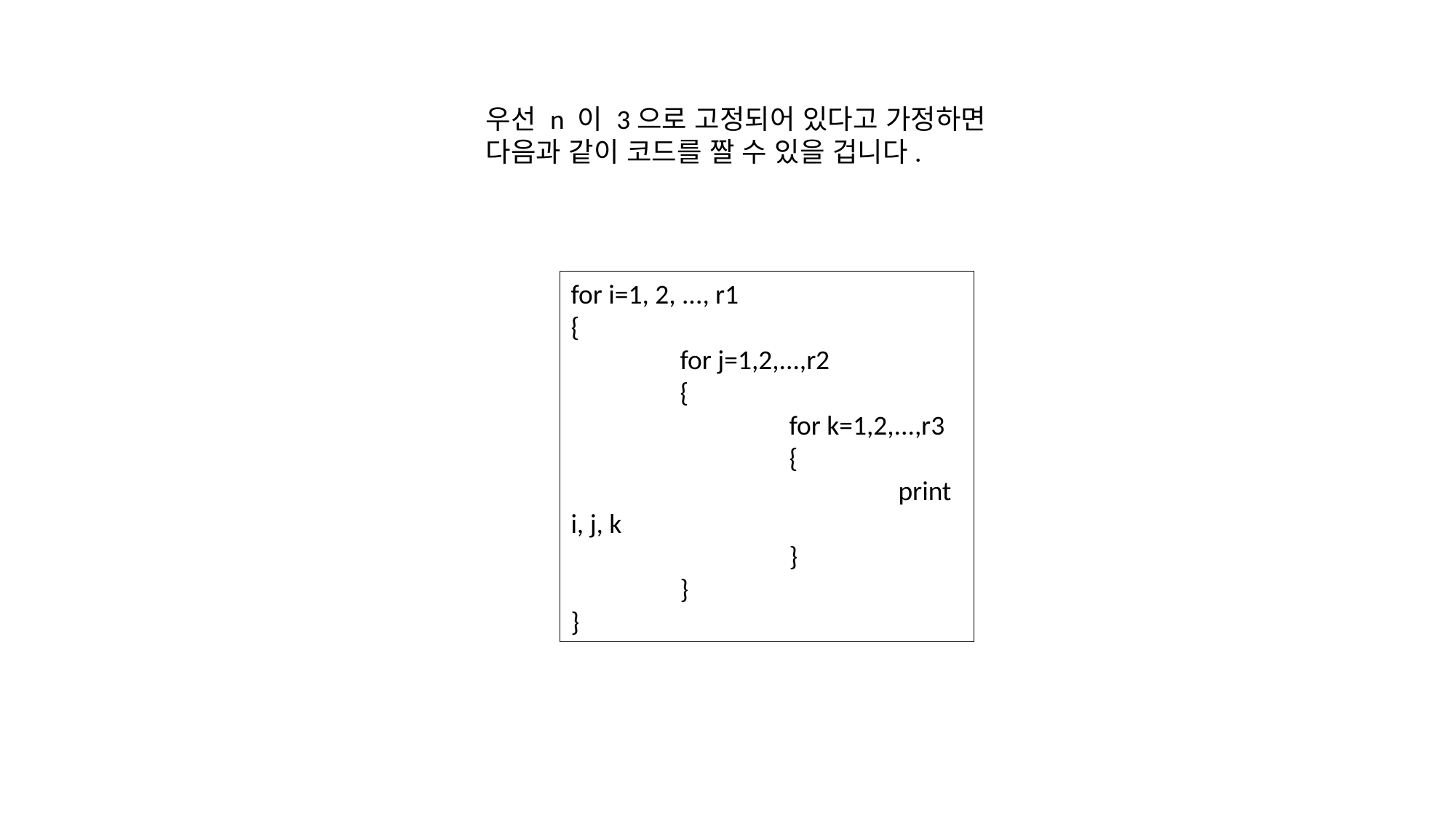

우선 n 이 3으로 고정되어 있다고 가정하면
다음과 같이 코드를 짤 수 있을 겁니다.
for i=1, 2, ..., r1
{
	for j=1,2,...,r2
	{
		for k=1,2,...,r3
		{
			print i, j, k
		}
	}
}